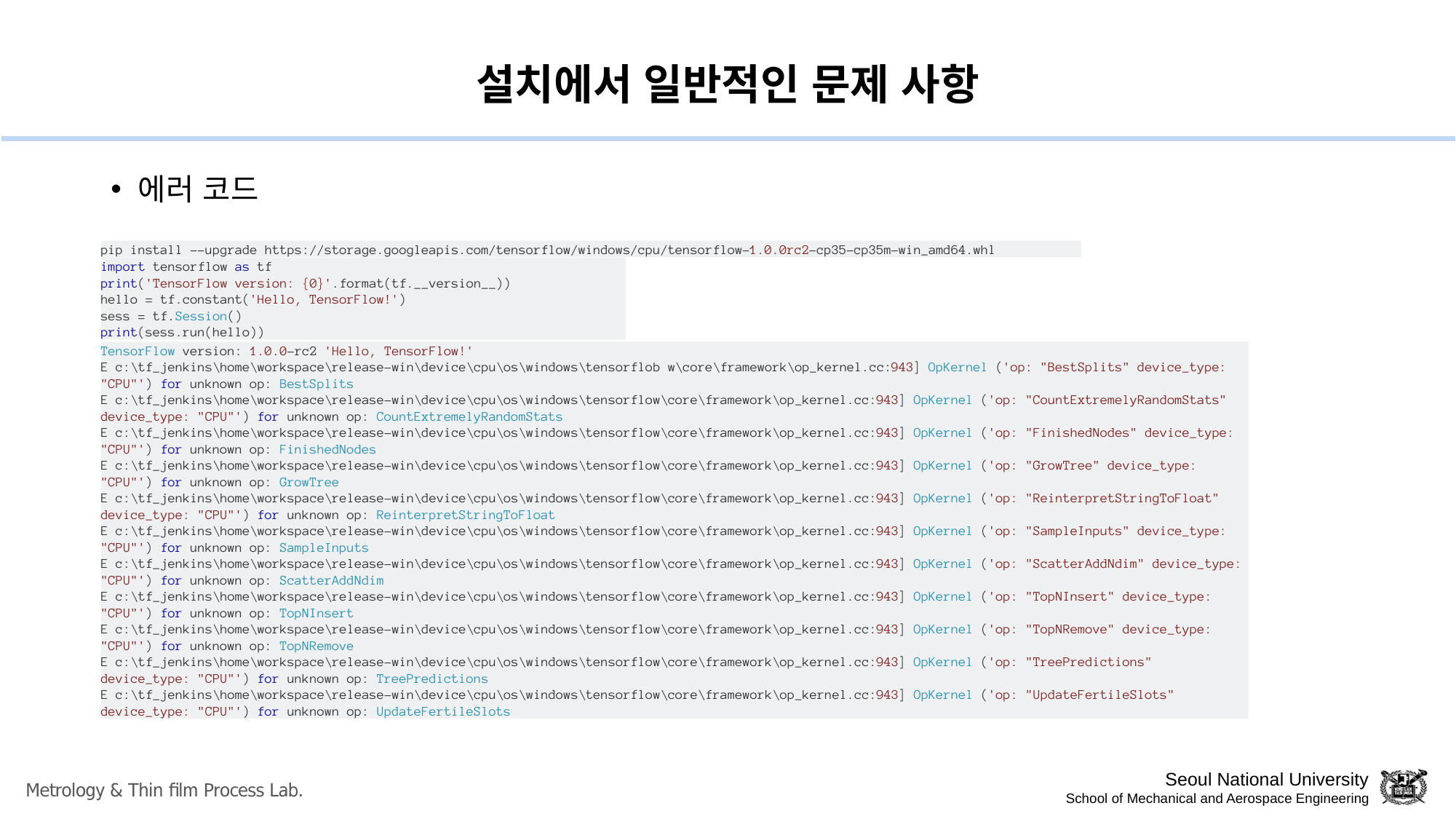

# 설치에서 일반적인 문제 사항
에러 코드
pip install --upgrade https://storage.googleapis.com/tensorflow/windows/cpu/tensorflow-1.0.0rc2-cp35-cp35m-win_amd64.whl
import tensorflow as tf
print('TensorFlow version: {0}'.format(tf.__version__))
hello = tf.constant('Hello, TensorFlow!')
sess = tf.Session()
print(sess.run(hello))
TensorFlow version: 1.0.0-rc2 'Hello, TensorFlow!'
E c:\tf_jenkins\home\workspace\release-win\device\cpu\os\windows\tensorflob w\core\framework\op_kernel.cc:943] OpKernel ('op: "BestSplits" device_type: "CPU"') for unknown op: BestSplits
E c:\tf_jenkins\home\workspace\release-win\device\cpu\os\windows\tensorflow\core\framework\op_kernel.cc:943] OpKernel ('op: "CountExtremelyRandomStats" device_type: "CPU"') for unknown op: CountExtremelyRandomStats
E c:\tf_jenkins\home\workspace\release-win\device\cpu\os\windows\tensorflow\core\framework\op_kernel.cc:943] OpKernel ('op: "FinishedNodes" device_type: "CPU"') for unknown op: FinishedNodes
E c:\tf_jenkins\home\workspace\release-win\device\cpu\os\windows\tensorflow\core\framework\op_kernel.cc:943] OpKernel ('op: "GrowTree" device_type: "CPU"') for unknown op: GrowTree
E c:\tf_jenkins\home\workspace\release-win\device\cpu\os\windows\tensorflow\core\framework\op_kernel.cc:943] OpKernel ('op: "ReinterpretStringToFloat" device_type: "CPU"') for unknown op: ReinterpretStringToFloat
E c:\tf_jenkins\home\workspace\release-win\device\cpu\os\windows\tensorflow\core\framework\op_kernel.cc:943] OpKernel ('op: "SampleInputs" device_type: "CPU"') for unknown op: SampleInputs
E c:\tf_jenkins\home\workspace\release-win\device\cpu\os\windows\tensorflow\core\framework\op_kernel.cc:943] OpKernel ('op: "ScatterAddNdim" device_type: "CPU"') for unknown op: ScatterAddNdim
E c:\tf_jenkins\home\workspace\release-win\device\cpu\os\windows\tensorflow\core\framework\op_kernel.cc:943] OpKernel ('op: "TopNInsert" device_type: "CPU"') for unknown op: TopNInsert
E c:\tf_jenkins\home\workspace\release-win\device\cpu\os\windows\tensorflow\core\framework\op_kernel.cc:943] OpKernel ('op: "TopNRemove" device_type: "CPU"') for unknown op: TopNRemove
E c:\tf_jenkins\home\workspace\release-win\device\cpu\os\windows\tensorflow\core\framework\op_kernel.cc:943] OpKernel ('op: "TreePredictions" device_type: "CPU"') for unknown op: TreePredictions
E c:\tf_jenkins\home\workspace\release-win\device\cpu\os\windows\tensorflow\core\framework\op_kernel.cc:943] OpKernel ('op: "UpdateFertileSlots" device_type: "CPU"') for unknown op: UpdateFertileSlots